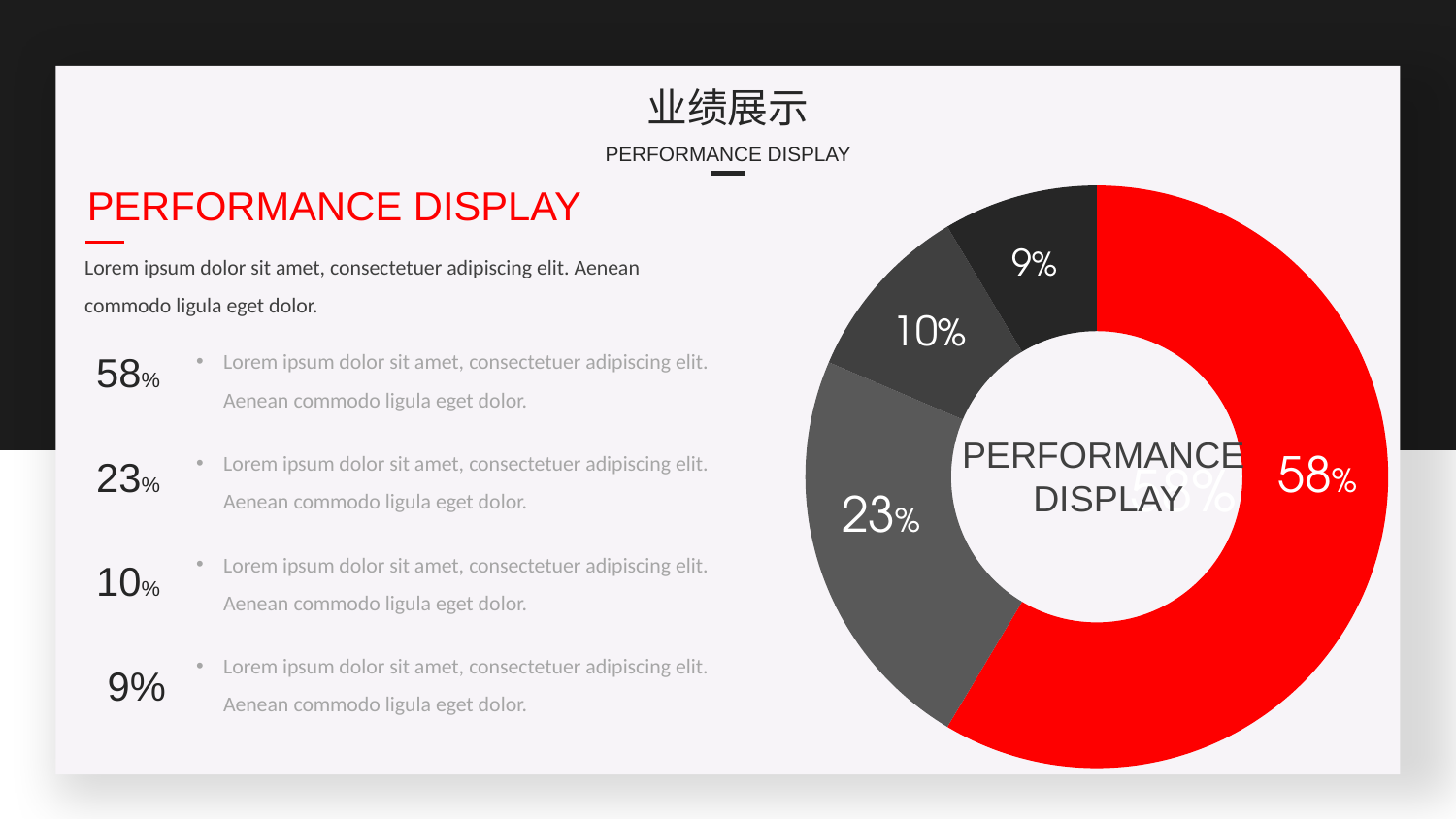

业绩展示
PERFORMANCE DISPLAY
PERFORMANCE DISPLAY

### Chart

| Category | 销售额 |
|---|---|
| 第一季度 | 8.2 |
| 第二季度 | 3.2 |
| 第三季度 | 1.4 |
| 第四季度 | 1.2 |
9%
10%
58%
23%
Lorem ipsum dolor sit amet, consectetuer adipiscing elit. Aenean commodo ligula eget dolor.
9%
10%
58%
23%
Lorem ipsum dolor sit amet, consectetuer adipiscing elit. Aenean commodo ligula eget dolor.
58%
PERFORMANCE
 DISPLAY
Lorem ipsum dolor sit amet, consectetuer adipiscing elit. Aenean commodo ligula eget dolor.
23%
Lorem ipsum dolor sit amet, consectetuer adipiscing elit. Aenean commodo ligula eget dolor.
10%
Lorem ipsum dolor sit amet, consectetuer adipiscing elit. Aenean commodo ligula eget dolor.
9%